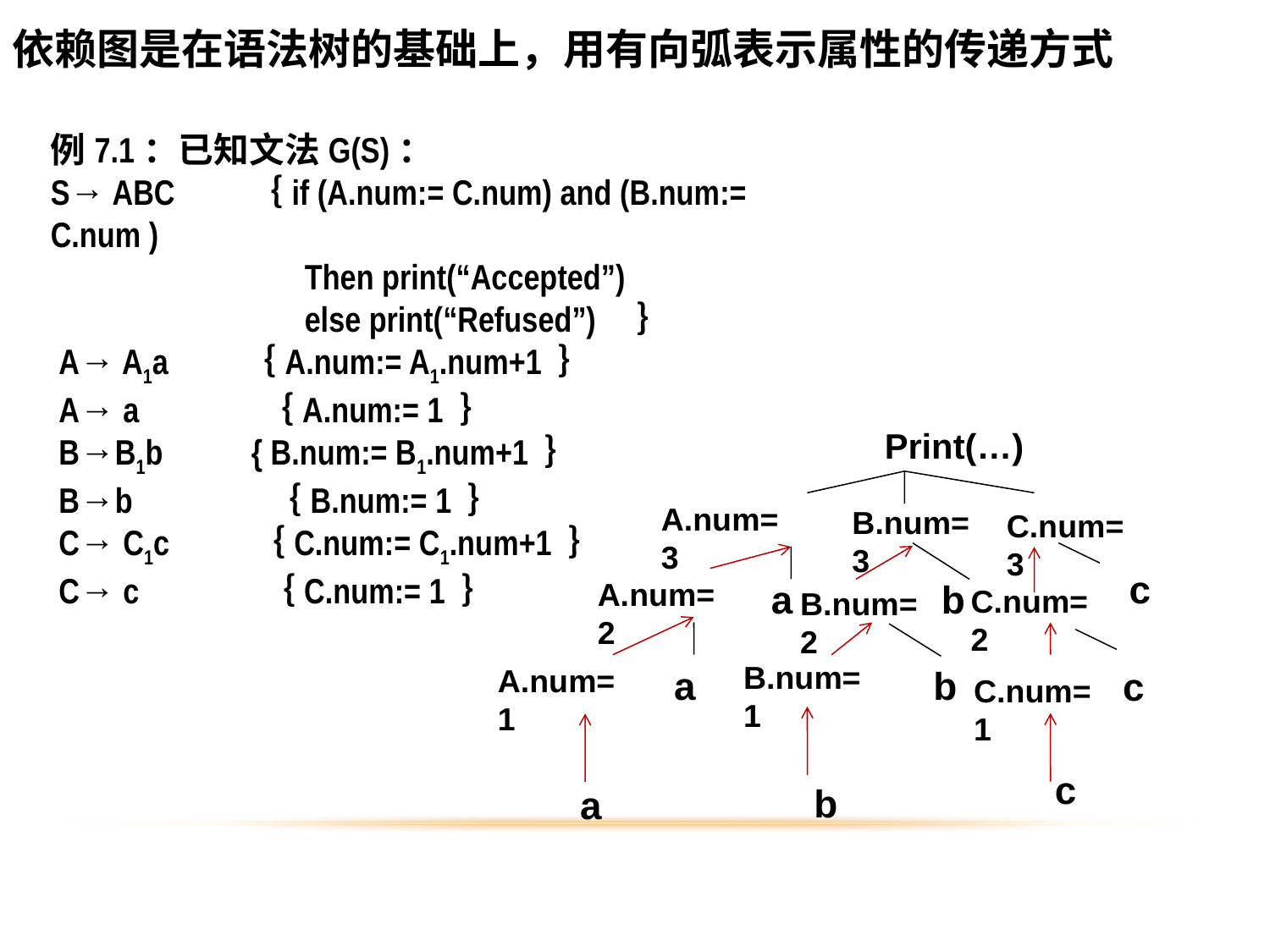

依赖图是在语法树的基础上，用有向弧表示属性的传递方式
例7.1：已知文法G(S)：
S→ ABC        ｛if (A.num:= C.num) and (B.num:= C.num )
		Then print(“Accepted”)
		else print(“Refused”)    ｝
 A→ A1a        ｛A.num:= A1.num+1 ｝
 A→ a 	         ｛A.num:= 1 ｝
 B→B1b           { B.num:= B1.num+1 ｝
 B→b	          ｛B.num:= 1 ｝
 C→ C1c         ｛C.num:= C1.num+1 ｝
 C→ c              ｛C.num:= 1 ｝

Print(…)

A.num=3
B.num=3
C.num=3

c
A.num=2
a
b
C.num=2
B.num=2

B.num=1
A.num=1
a
b
c
C.num=1

c
b
a